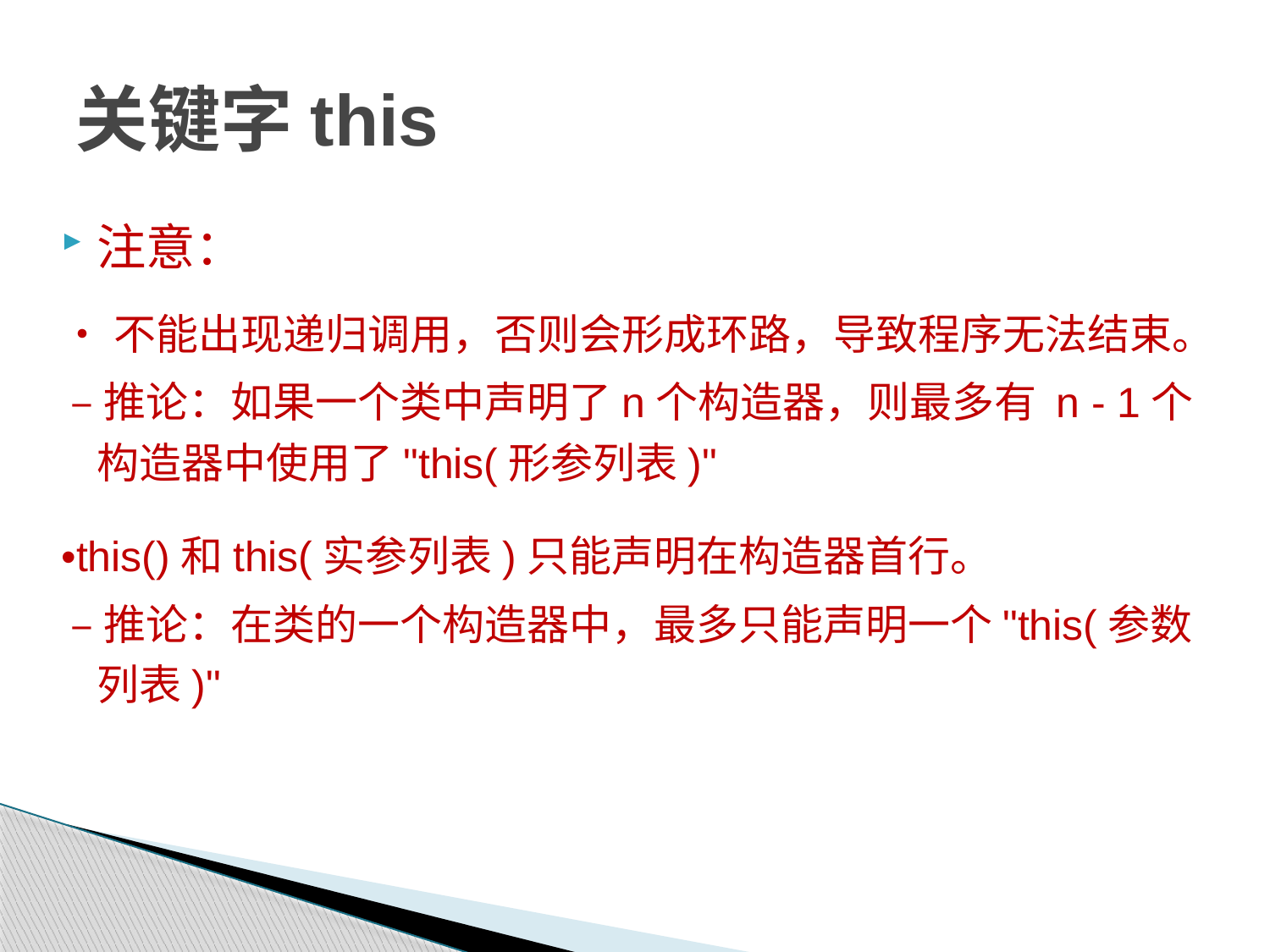

# 关键字this
注意：
•不能出现递归调用，否则会形成环路，导致程序无法结束。
 –推论：如果一个类中声明了n个构造器，则最多有 n - 1个构造器中使用了"this(形参列表)"
•this()和this(实参列表)只能声明在构造器首行。
 –推论：在类的一个构造器中，最多只能声明一个"this(参数列表)"